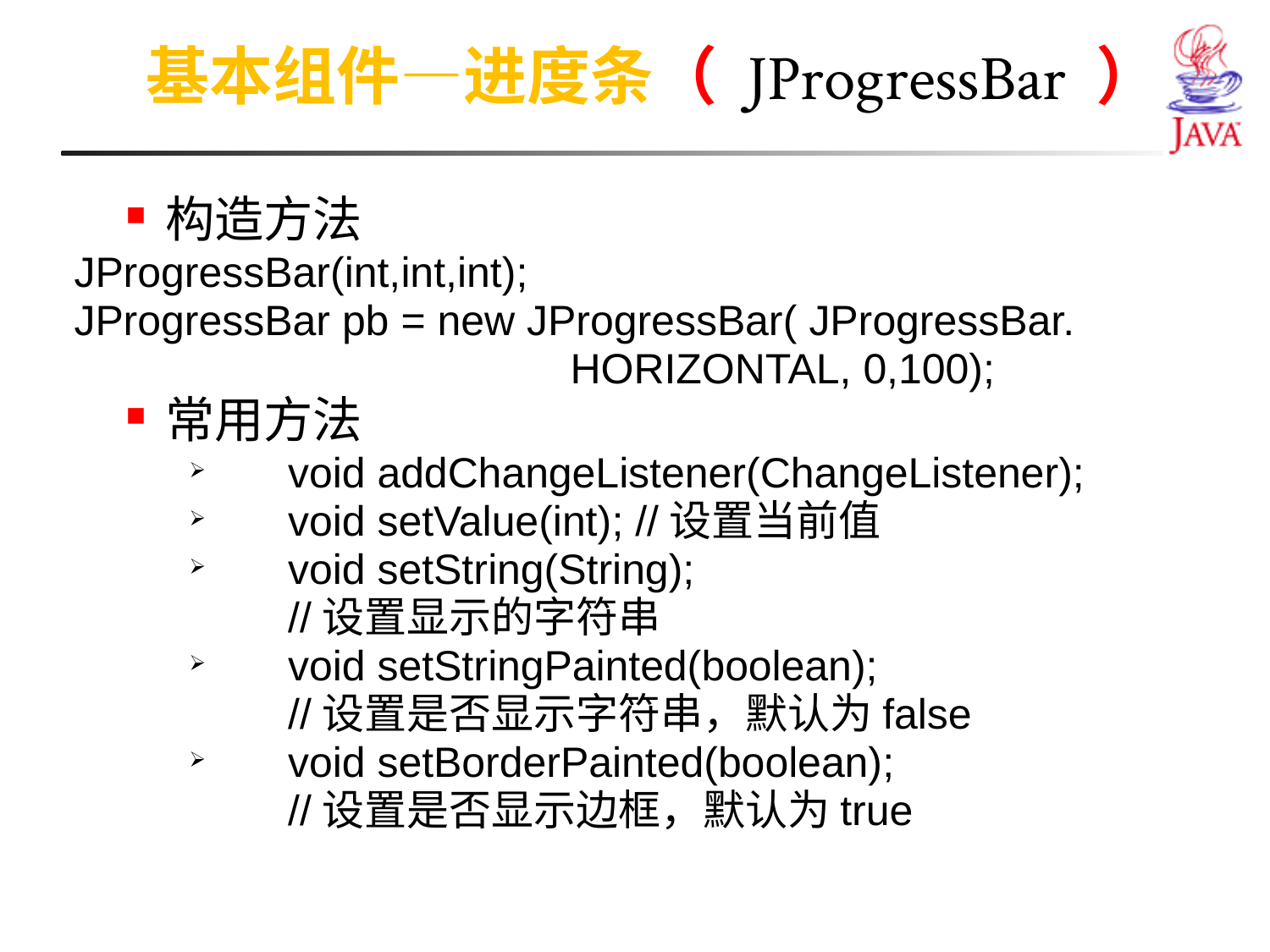

基本组件—进度条（ JProgressBar ）

构造方法
 JProgressBar(int,int,int);
 JProgressBar pb = new JProgressBar( JProgressBar. 					HORIZONTAL, 0,100);
常用方法
void addChangeListener(ChangeListener);
void setValue(int); //设置当前值
void setString(String);
//设置显示的字符串
void setStringPainted(boolean);
//设置是否显示字符串，默认为false
void setBorderPainted(boolean);
//设置是否显示边框，默认为true